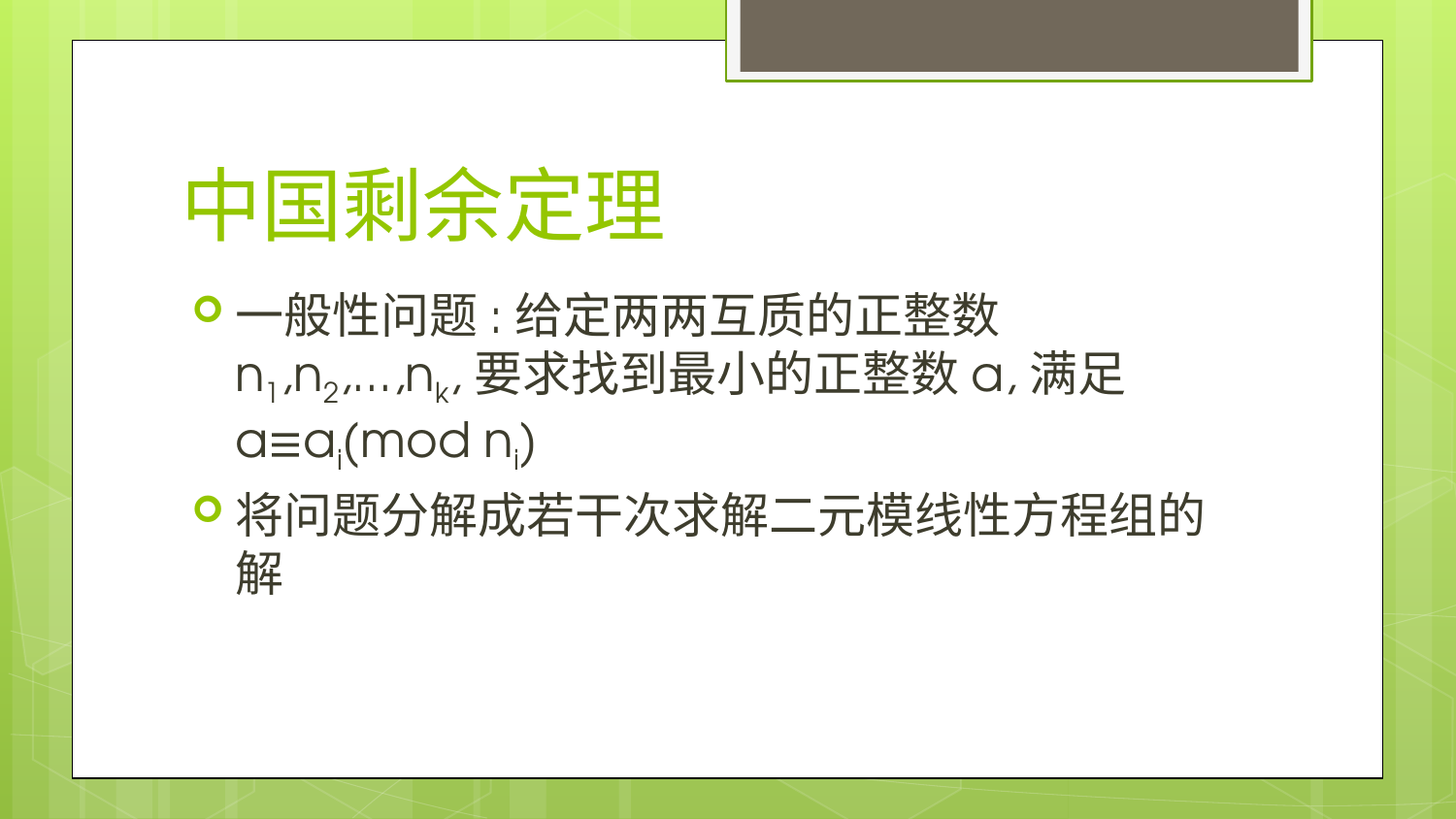

# 中国剩余定理
一般性问题:给定两两互质的正整数n1,n2,...,nk,要求找到最小的正整数a,满足a≡ai(mod ni)
将问题分解成若干次求解二元模线性方程组的解